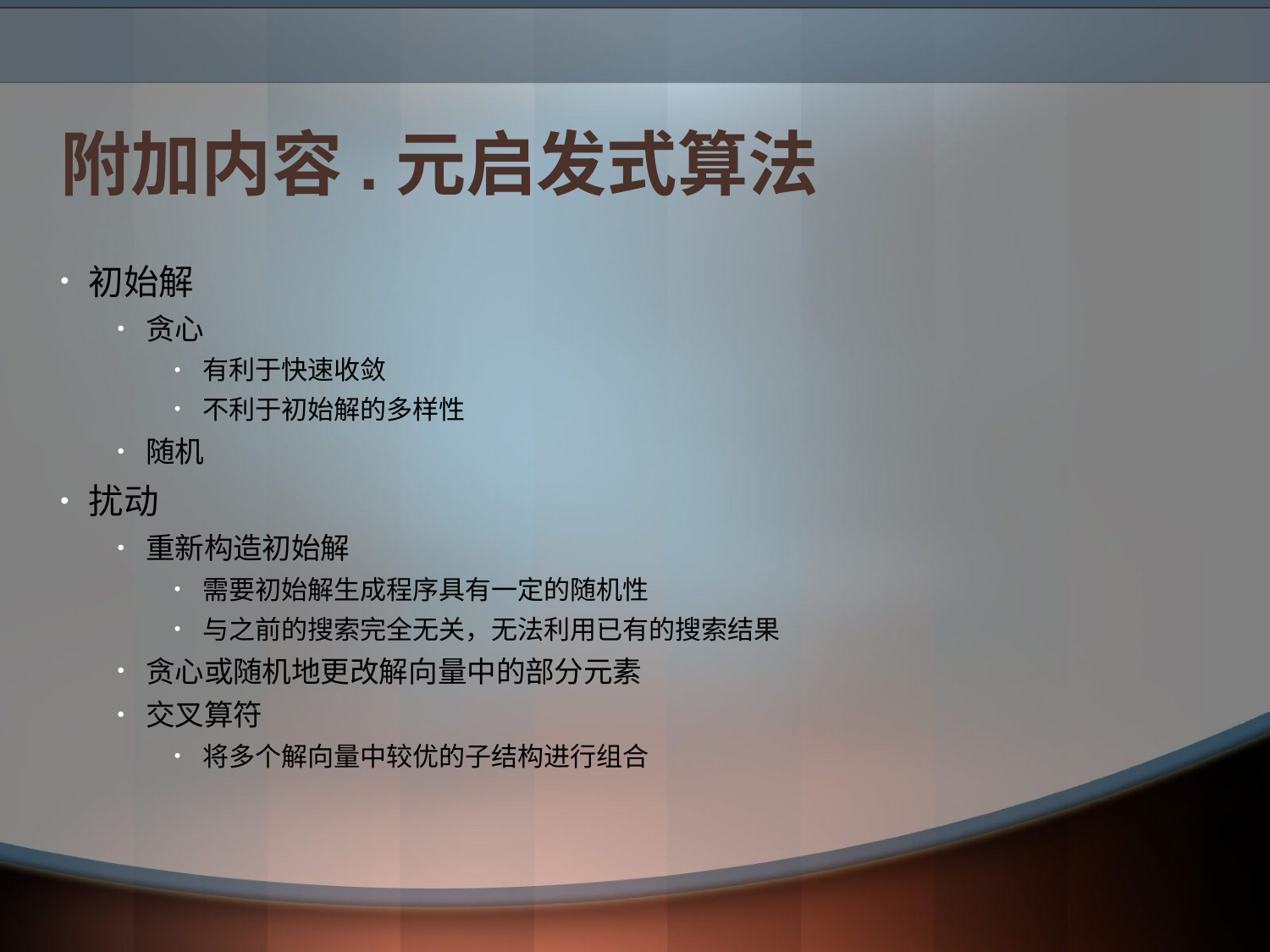

# 附加内容.元启发式算法
初始解
贪心
有利于快速收敛
不利于初始解的多样性
随机
扰动
重新构造初始解
需要初始解生成程序具有一定的随机性
与之前的搜索完全无关，无法利用已有的搜索结果
贪心或随机地更改解向量中的部分元素
交叉算符
将多个解向量中较优的子结构进行组合